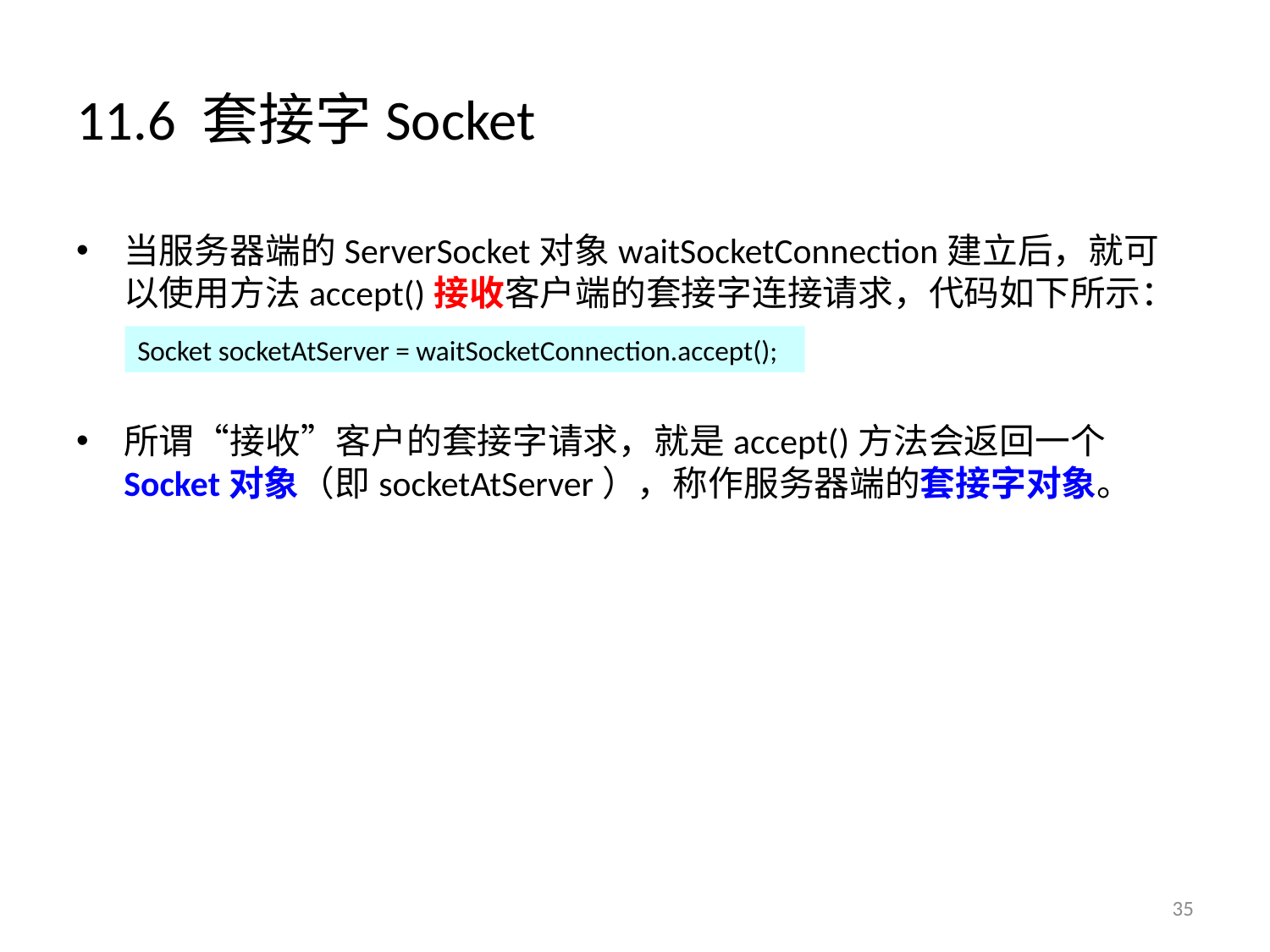

# 11.6 套接字Socket
当服务器端的ServerSocket对象waitSocketConnection建立后，就可以使用方法accept()接收客户端的套接字连接请求，代码如下所示：

所谓“接收”客户的套接字请求，就是accept()方法会返回一个Socket对象（即socketAtServer），称作服务器端的套接字对象。
Socket socketAtServer = waitSocketConnection.accept();
35